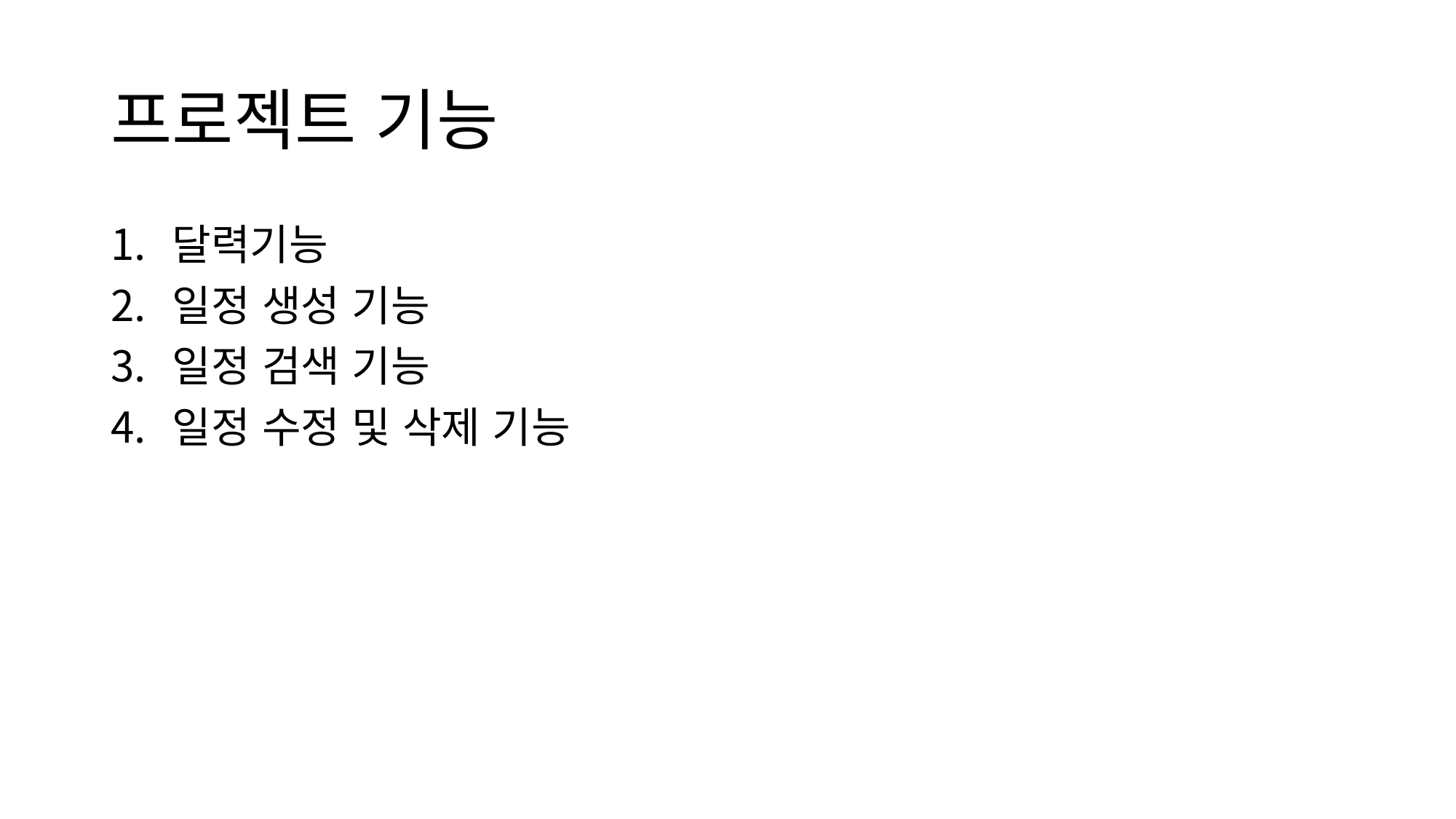

# 프로젝트 기능
달력기능
일정 생성 기능
일정 검색 기능
일정 수정 및 삭제 기능